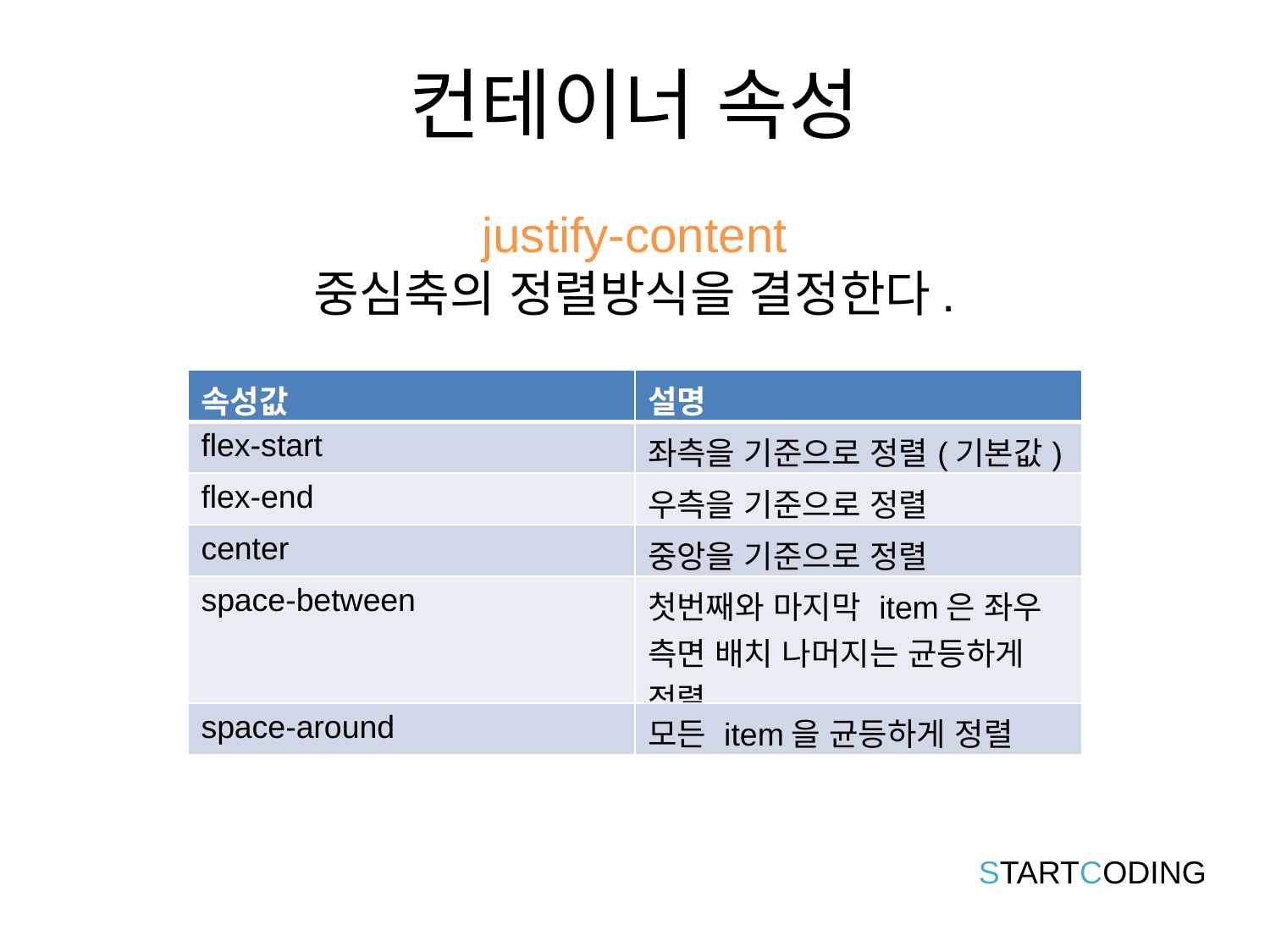

# 컨테이너 속성
justify-content
중심축의 정렬방식을 결정한다.

| 속성값 | 설명 |
| --- | --- |
| flex-start | 좌측을 기준으로 정렬(기본값) |
| flex-end | 우측을 기준으로 정렬 |
| center | 중앙을 기준으로 정렬 |
| space-between | 첫번째와 마지막 item은 좌우 측면 배치 나머지는 균등하게 정렬 |
| space-around | 모든 item을 균등하게 정렬 |
STARTCODING